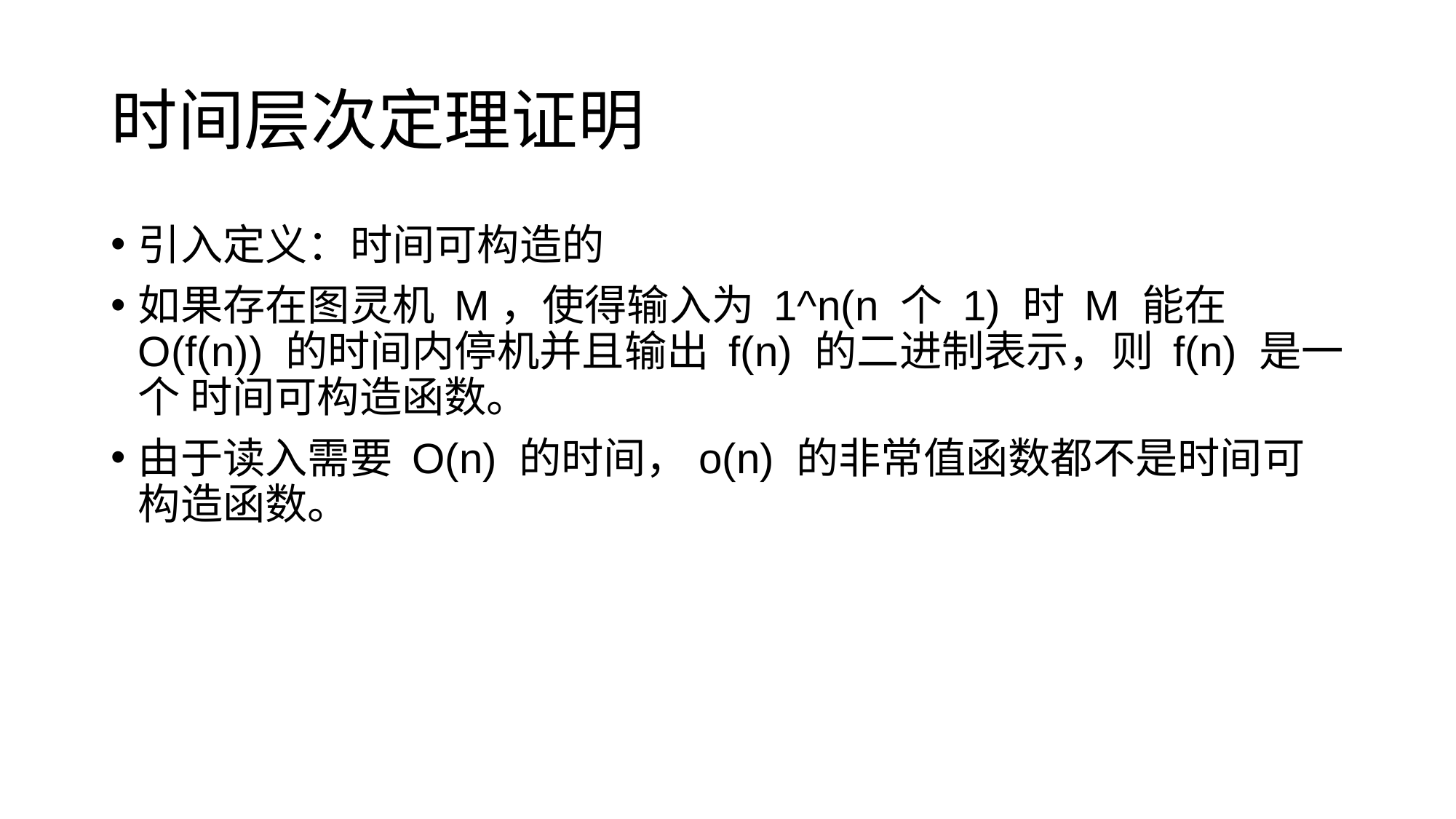

# 时间层次定理证明
引入定义：时间可构造的
如果存在图灵机 M，使得输入为 1^n(n 个 1) 时 M 能在 O(f(n)) 的时间内停机并且输出 f(n) 的二进制表示，则 f(n) 是一个 时间可构造函数。
由于读入需要 O(n) 的时间，o(n) 的非常值函数都不是时间可构造函数。